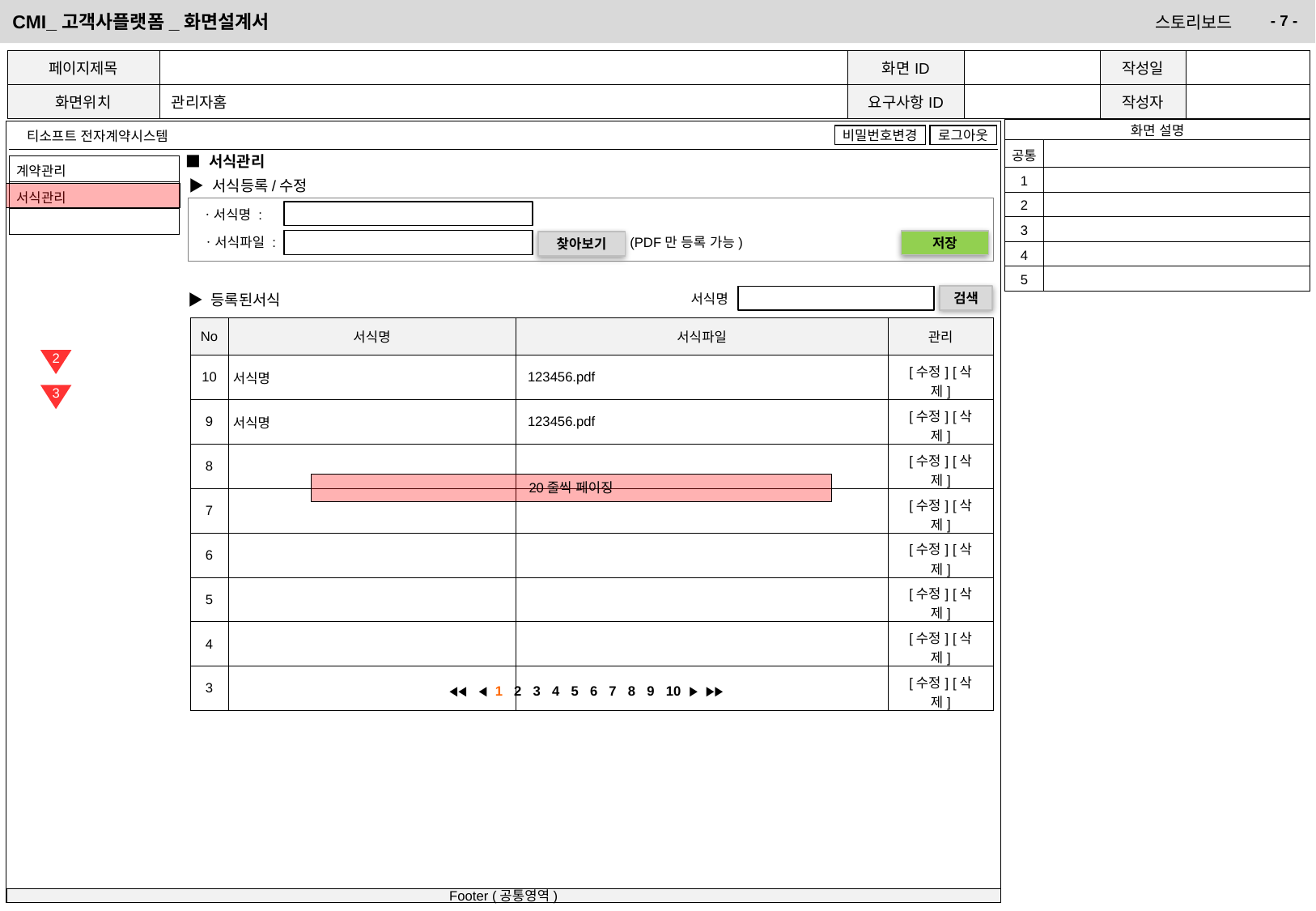

| 페이지제목 |  | 화면ID |  | 작성일 |  |
| --- | --- | --- | --- | --- | --- |
| 화면위치 | 관리자홈 | 요구사항ID |  | 작성자 |  |
| 화면 설명 |  |
| --- | --- |
| 공통 |  |
| 1 |  |
| 2 |  |
| 3 |  |
| 4 |  |
| 5 |  |
■ 서식관리
| 계약관리 |
| --- |
| 서식관리 |
|  |
▶ 서식등록/수정

ㆍ서식명 :

ㆍ서식파일 :
(PDF만 등록 가능)

저장
찾아보기
서식명
▶ 등록된서식
검색

| No | 서식명 | 서식파일 | 관리 |
| --- | --- | --- | --- |
| 10 | 서식명 | 123456.pdf | [수정] [삭제] |
| 9 | 서식명 | 123456.pdf | [수정] [삭제] |
| 8 |  |  | [수정] [삭제] |
| 7 |  |  | [수정] [삭제] |
| 6 |  |  | [수정] [삭제] |
| 5 |  |  | [수정] [삭제] |
| 4 |  |  | [수정] [삭제] |
| 3 |  |  | [수정] [삭제] |
2
3
20줄씩 페이징
◀◀   ◀  1   2   3   4   5   6   7   8   9   10  ▶  ▶▶